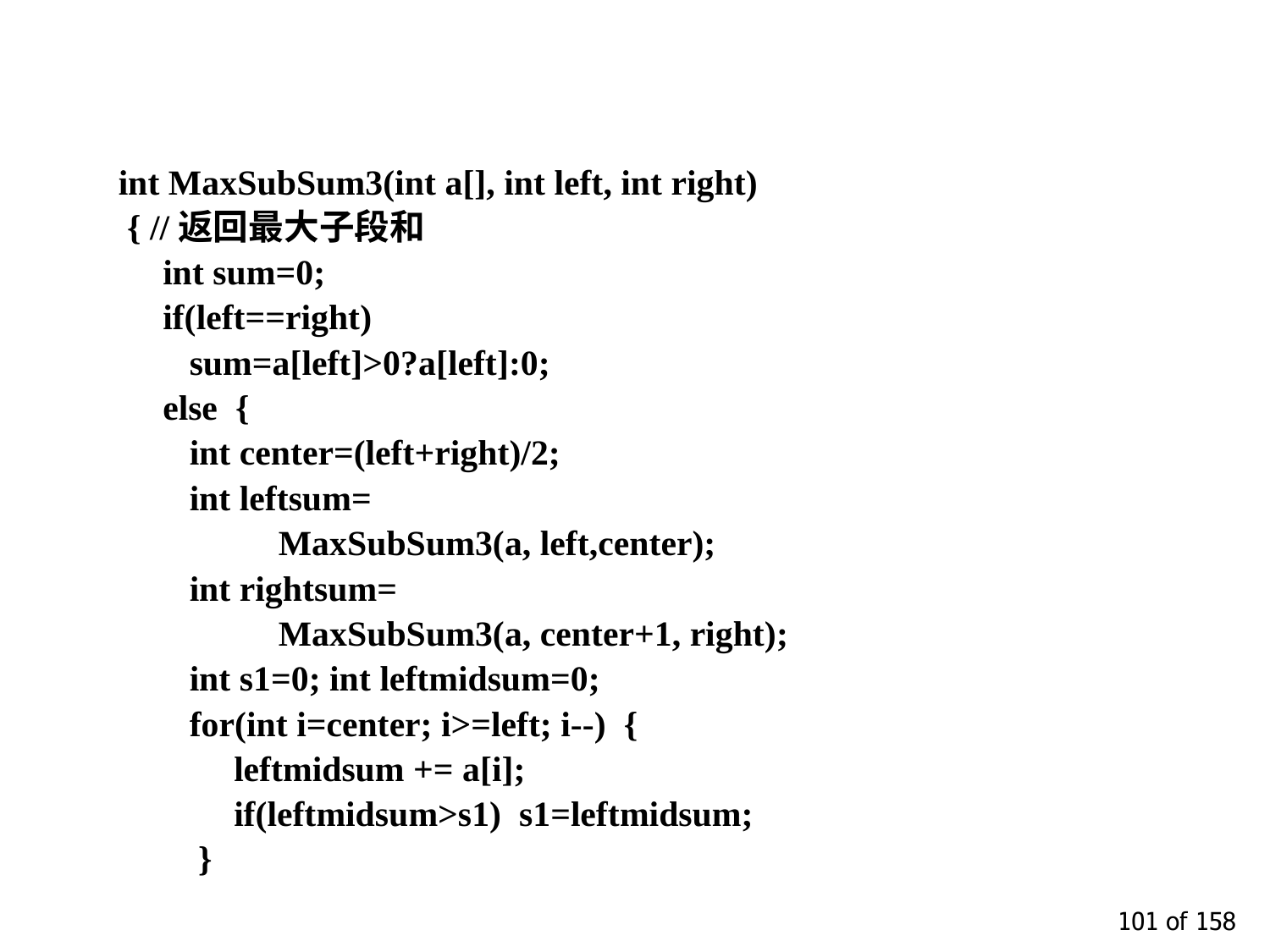

#
int MaxSubSum3(int a[], int left, int right)
 { //返回最大子段和
     int sum=0;
     if(left==right)
        sum=a[left]>0?a[left]:0;
     else  {
        int center=(left+right)/2;
        int leftsum=
                  MaxSubSum3(a, left,center);
        int rightsum=
                  MaxSubSum3(a, center+1, right);
        int s1=0; int leftmidsum=0;
        for(int i=center; i>=left; i--)  {
             leftmidsum += a[i];
             if(leftmidsum>s1)  s1=leftmidsum;
         }

101 of 158